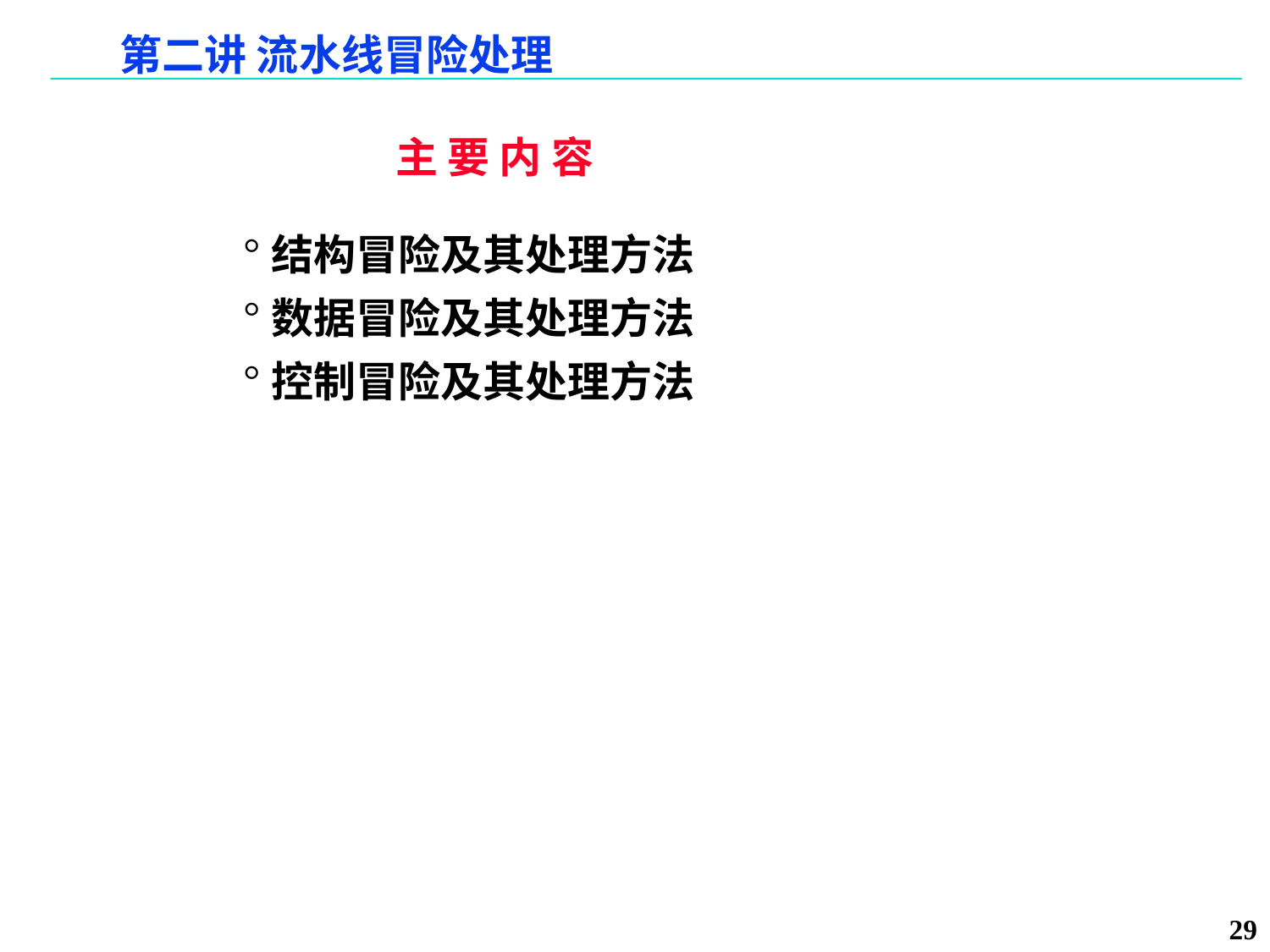

# 第二讲 流水线冒险处理
主 要 内 容
结构冒险及其处理方法
数据冒险及其处理方法
控制冒险及其处理方法